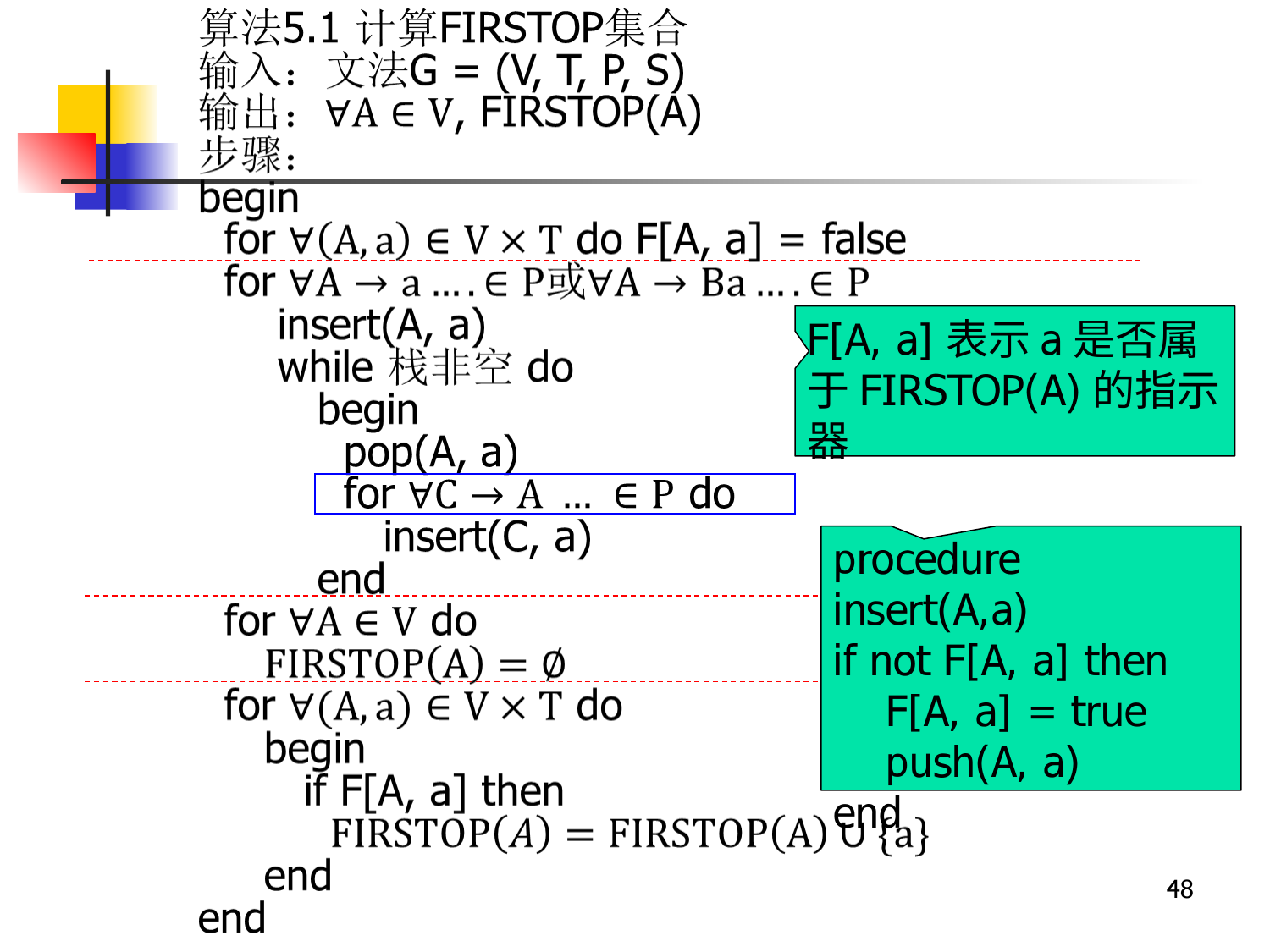

F[A, a]表示a是否属于FIRSTOP(A)的指示器

procedure insert(A,a)
if not F[A, a] then
    F[A, a] = true
    push(A, a)
end

48